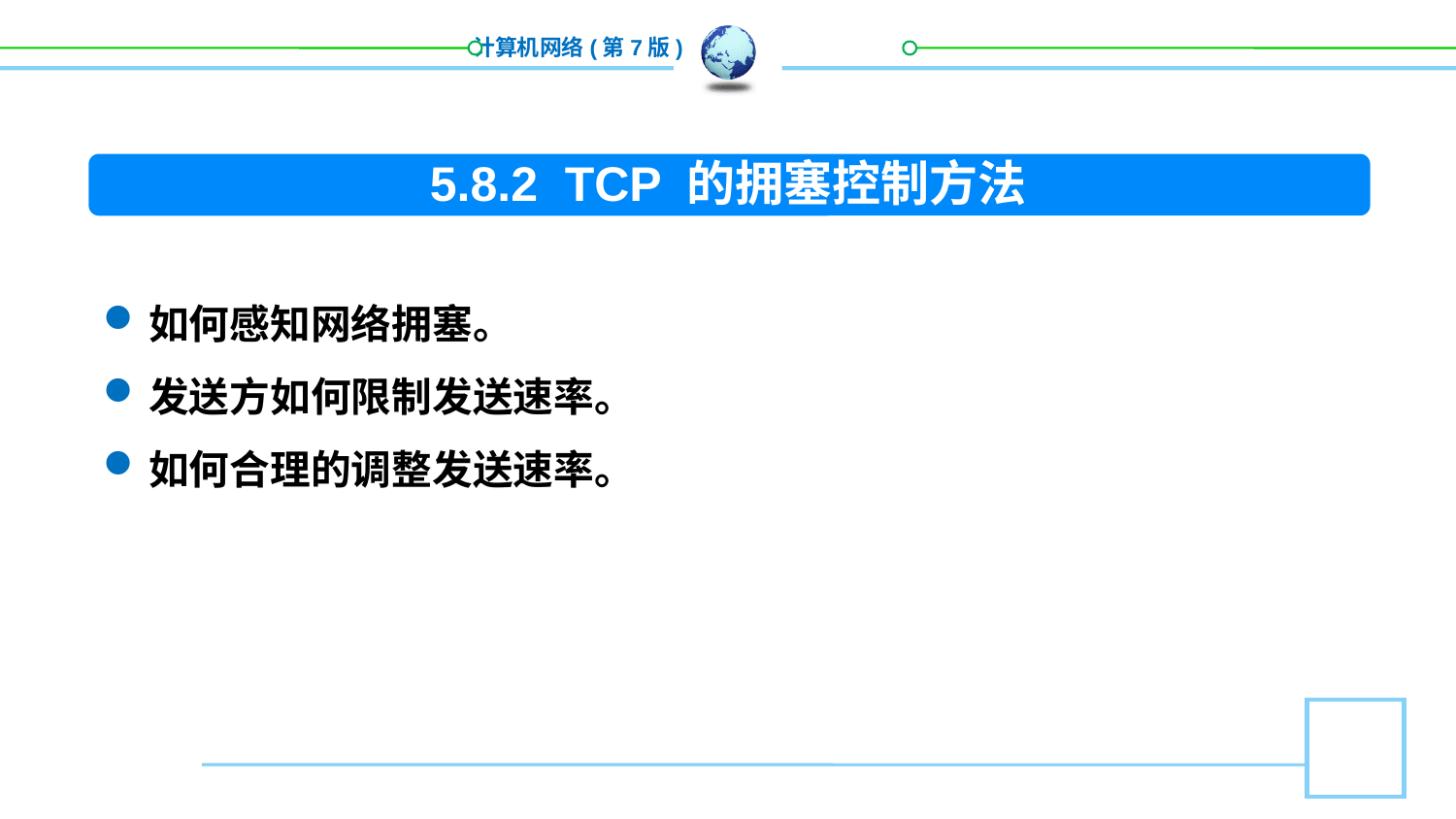

5.8.2  TCP 的拥塞控制方法

如何感知网络拥塞。
发送方如何限制发送速率。
如何合理的调整发送速率。